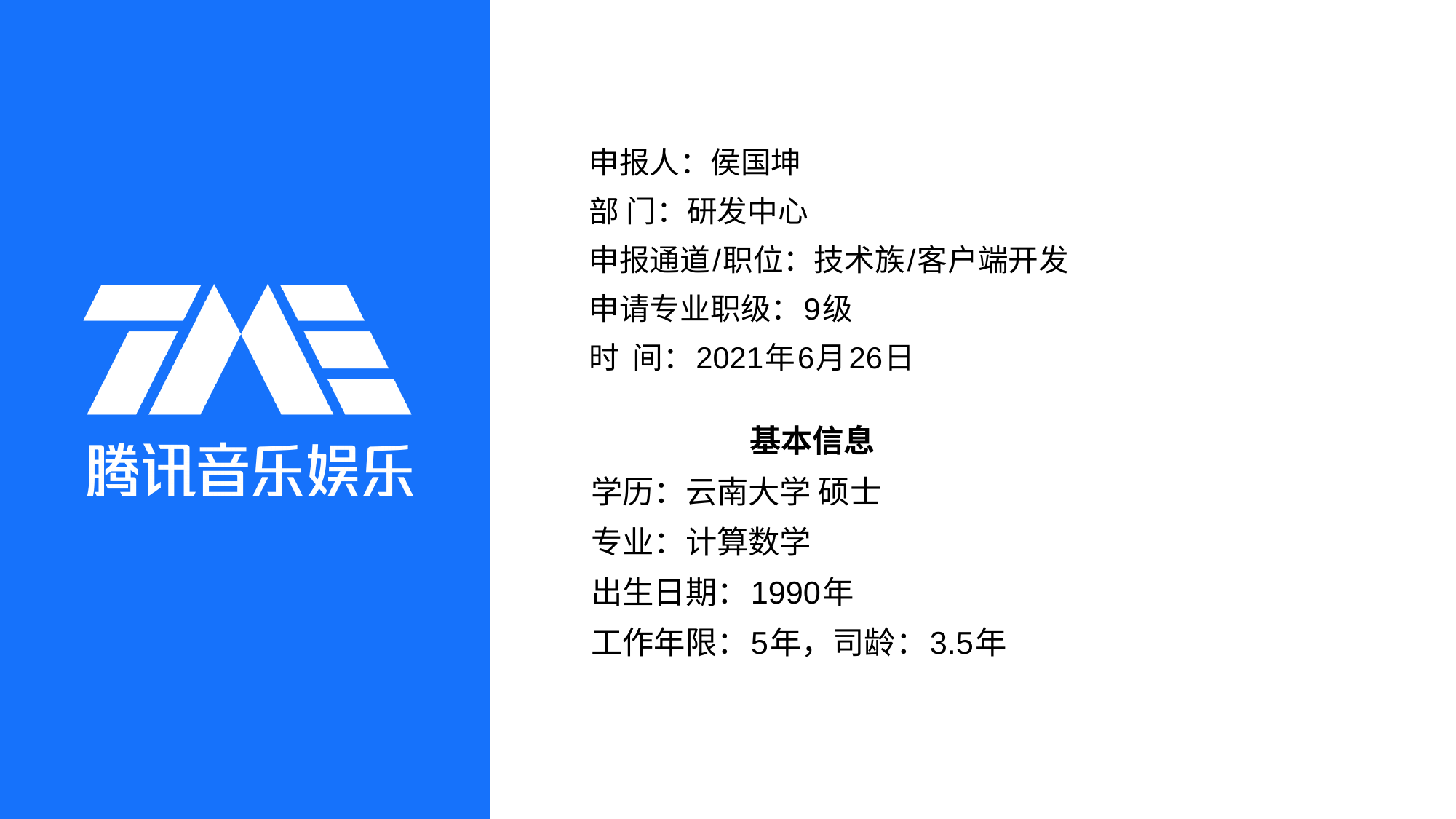

申报人：侯国坤
部 门：研发中心
申报通道/职位：技术族/客户端开发
申请专业职级：9级
时  间：2021年6月26日

基本信息
学历：云南大学 硕士
专业：计算数学
出生日期：1990年
工作年限：5年，司龄：3.5年